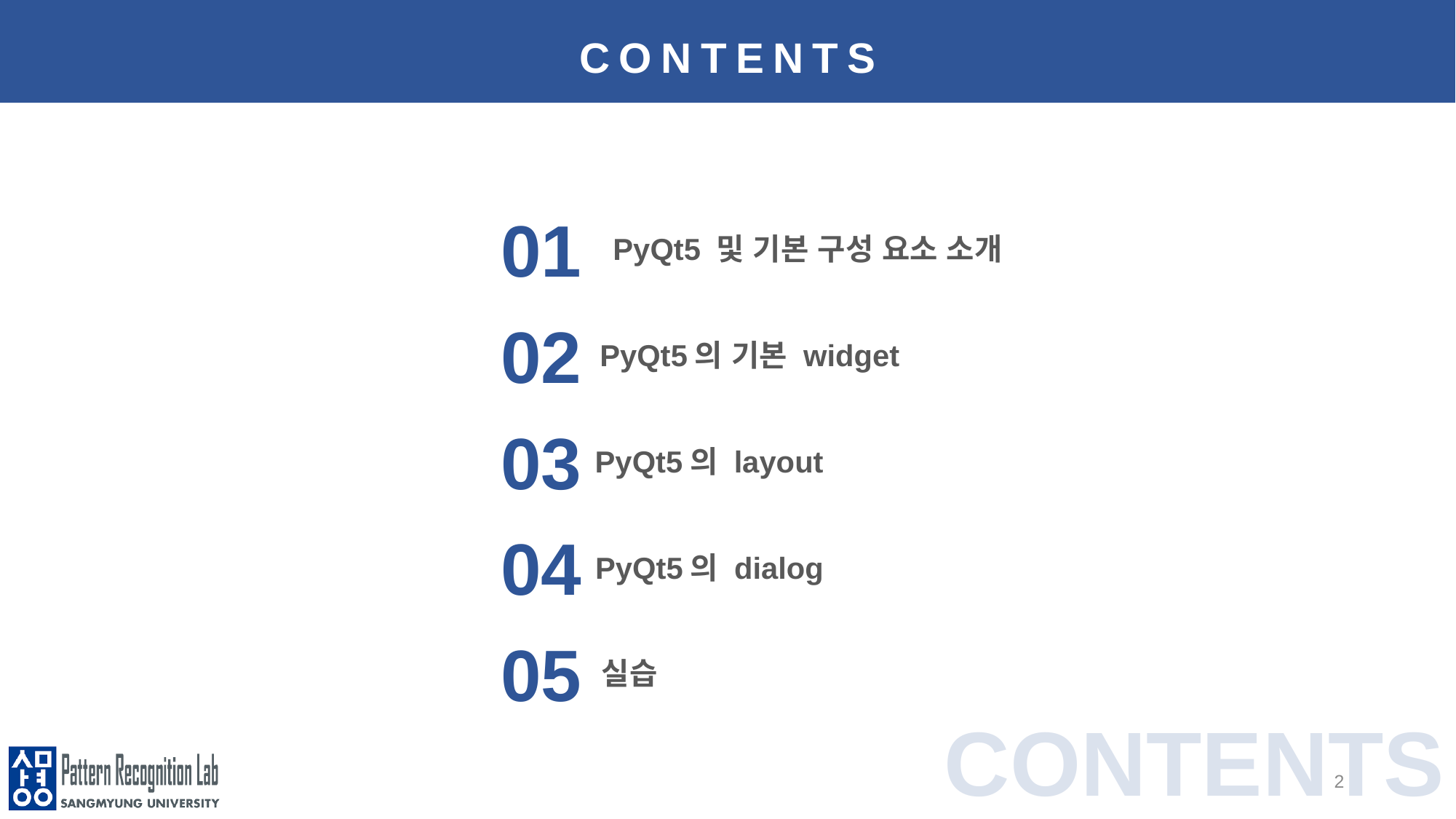

CONTENTS
01
PyQt5 및 기본 구성 요소 소개
02
PyQt5의 기본 widget
03
PyQt5의 layout
04
PyQt5의 dialog
05
실습
CONTENTS
2